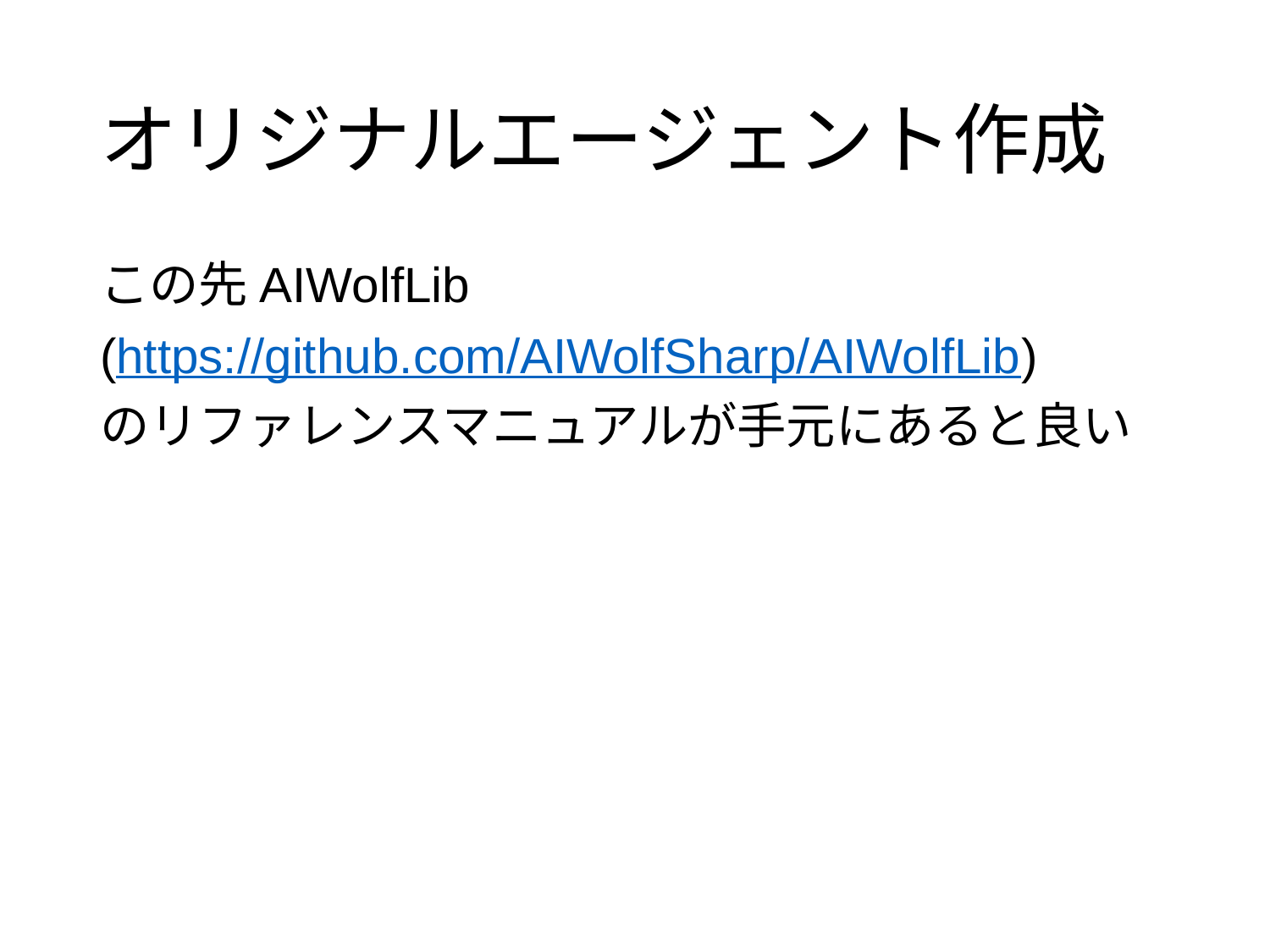

# オリジナルエージェント作成
この先AIWolfLib
(https://github.com/AIWolfSharp/AIWolfLib)
のリファレンスマニュアルが手元にあると良い